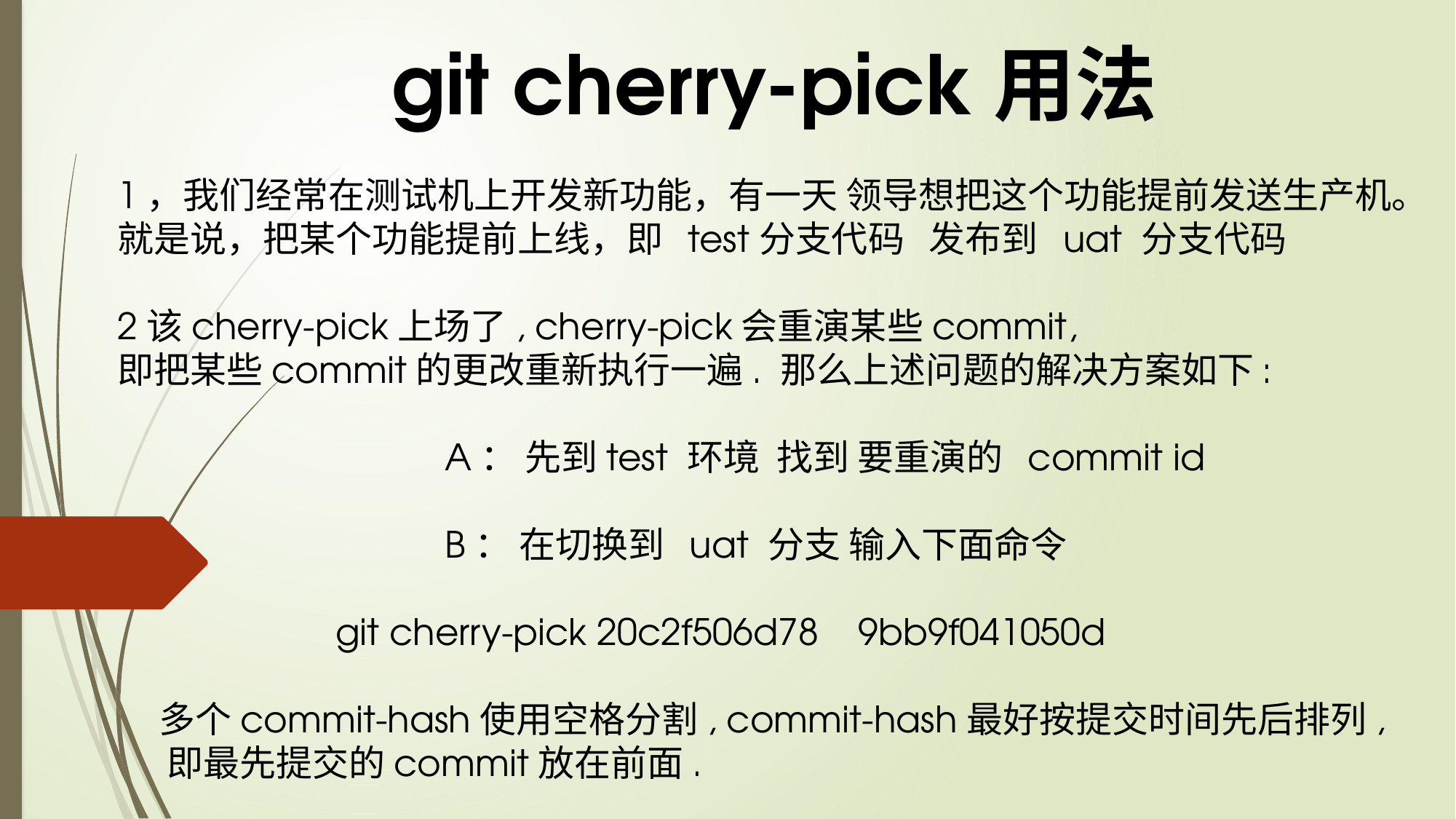

git cherry-pick用法

1，我们经常在测试机上开发新功能，有一天 领导想把这个功能提前发送生产机。
就是说，把某个功能提前上线，即  test分支代码   发布到  uat 分支代码

2该cherry-pick上场了, cherry-pick会重演某些commit,
即把某些commit的更改重新执行一遍. 那么上述问题的解决方案如下:

			A： 先到test 环境  找到 要重演的  commit id

			B： 在切换到  uat 分支 输入下面命令

		git cherry-pick 20c2f506d78    9bb9f041050d

    多个commit-hash使用空格分割, commit-hash最好按提交时间先后排列,
     即最先提交的commit放在前面.